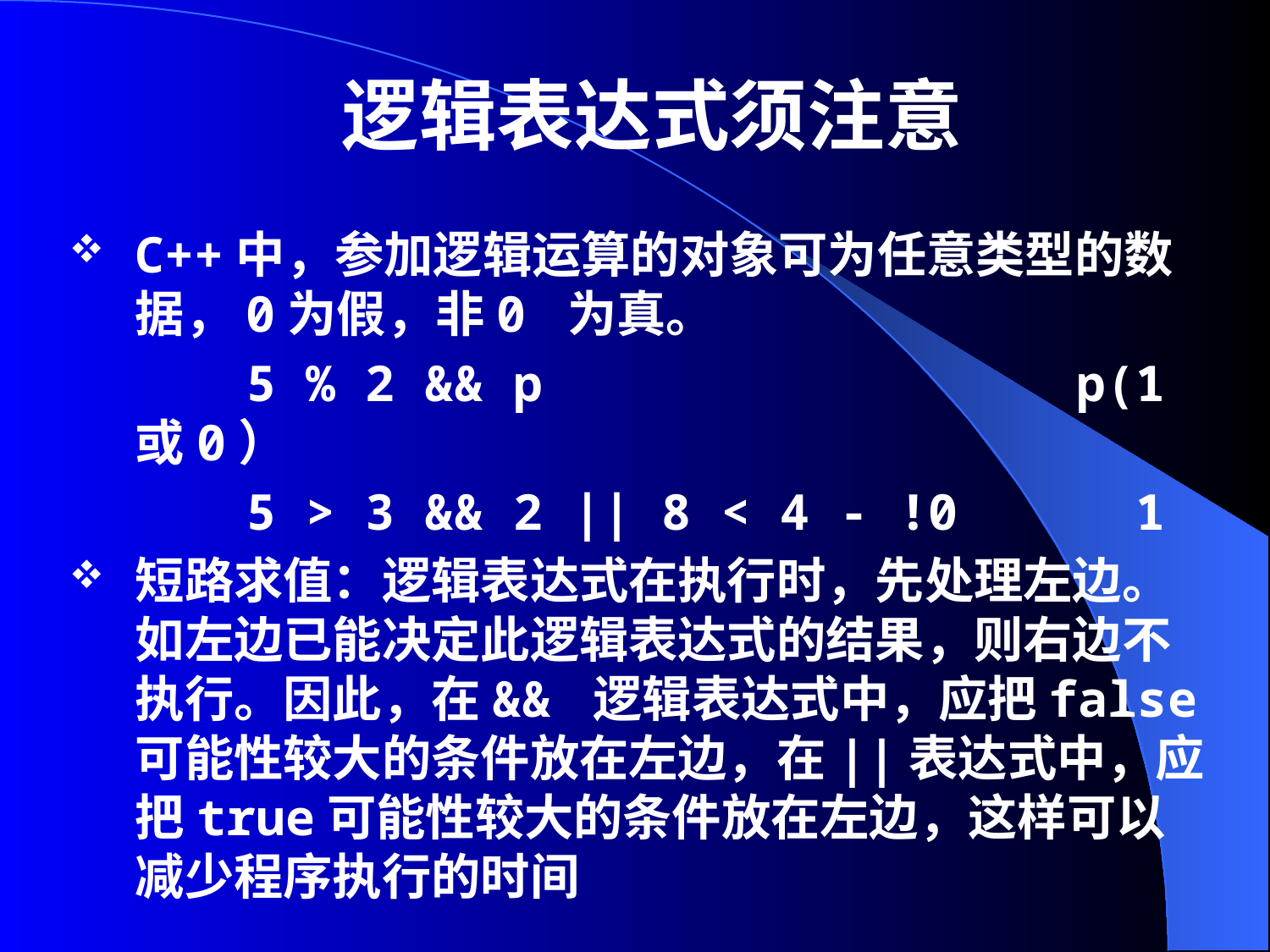

# 逻辑表达式须注意
C++中，参加逻辑运算的对象可为任意类型的数据，0为假，非0 为真。
      5 % 2 && p                  p(1或0）
      5 > 3 && 2 || 8 < 4 - !0      1
短路求值：逻辑表达式在执行时，先处理左边。如左边已能决定此逻辑表达式的结果，则右边不执行。因此，在&& 逻辑表达式中，应把false可能性较大的条件放在左边，在||表达式中，应把true可能性较大的条件放在左边，这样可以减少程序执行的时间